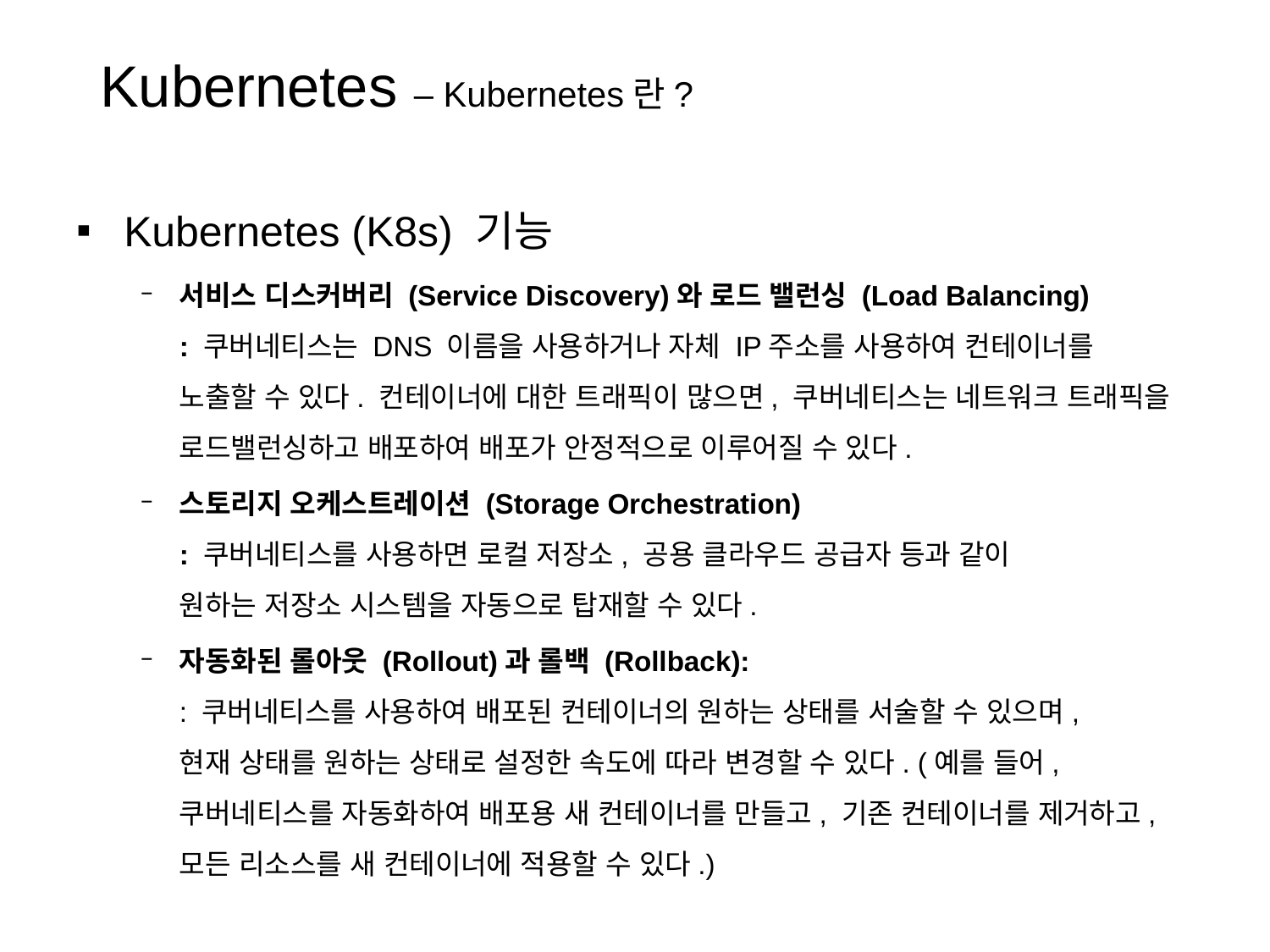

# Kubernetes – Kubernetes란?
Kubernetes (K8s) 기능
서비스 디스커버리 (Service Discovery)와 로드 밸런싱 (Load Balancing)
: 쿠버네티스는 DNS 이름을 사용하거나 자체 IP주소를 사용하여 컨테이너를
노출할 수 있다. 컨테이너에 대한 트래픽이 많으면, 쿠버네티스는 네트워크 트래픽을 로드밸런싱하고 배포하여 배포가 안정적으로 이루어질 수 있다.
스토리지 오케스트레이션 (Storage Orchestration)
: 쿠버네티스를 사용하면 로컬 저장소, 공용 클라우드 공급자 등과 같이
원하는 저장소 시스템을 자동으로 탑재할 수 있다.
자동화된 롤아웃 (Rollout)과 롤백 (Rollback):
: 쿠버네티스를 사용하여 배포된 컨테이너의 원하는 상태를 서술할 수 있으며,
현재 상태를 원하는 상태로 설정한 속도에 따라 변경할 수 있다. (예를 들어, 쿠버네티스를 자동화하여 배포용 새 컨테이너를 만들고, 기존 컨테이너를 제거하고, 모든 리소스를 새 컨테이너에 적용할 수 있다.)